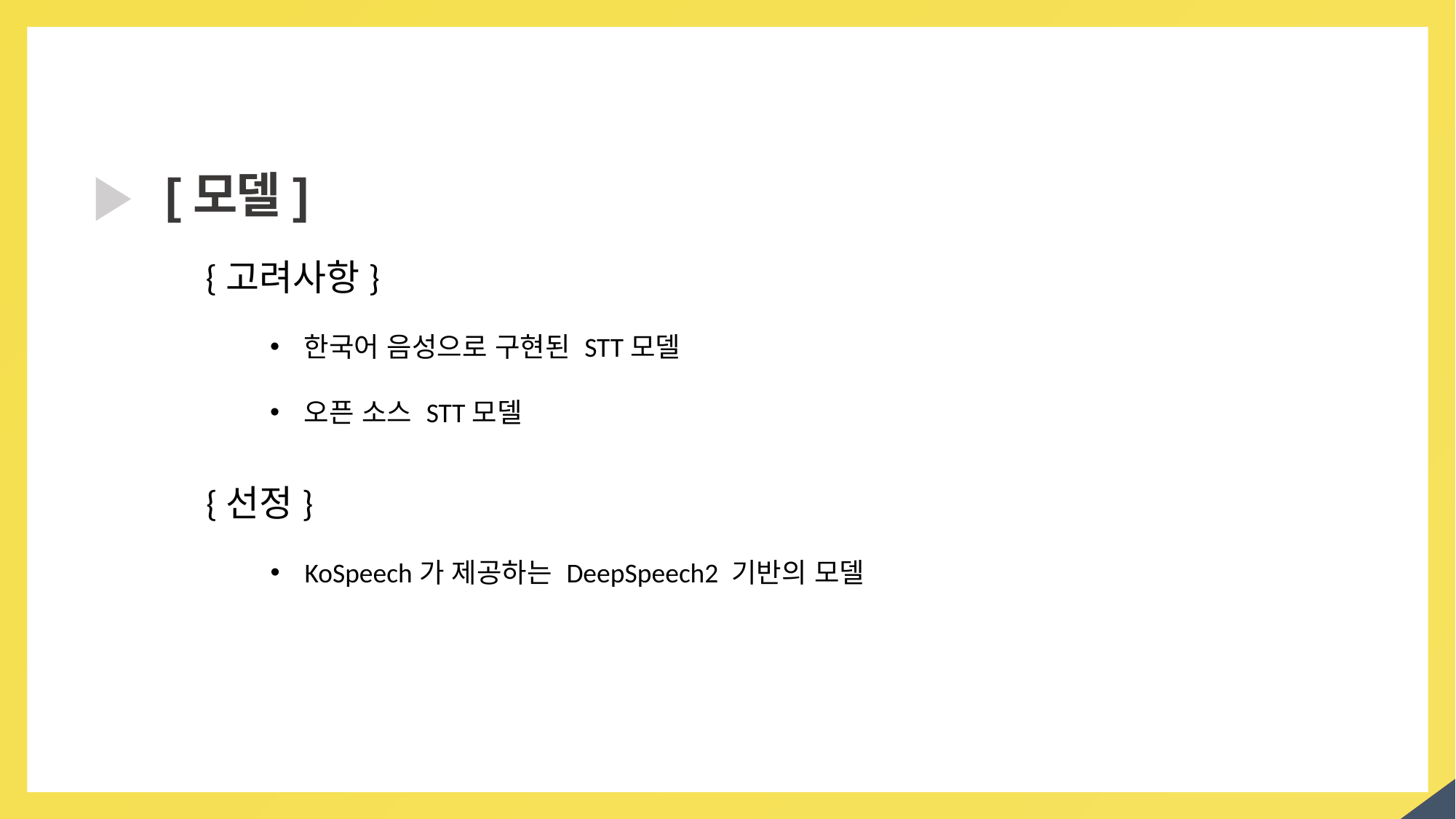

▶
[모델]
{고려사항}
한국어 음성으로 구현된 STT모델

오픈 소스 STT모델
{선정}
KoSpeech가 제공하는 DeepSpeech2 기반의 모델
8